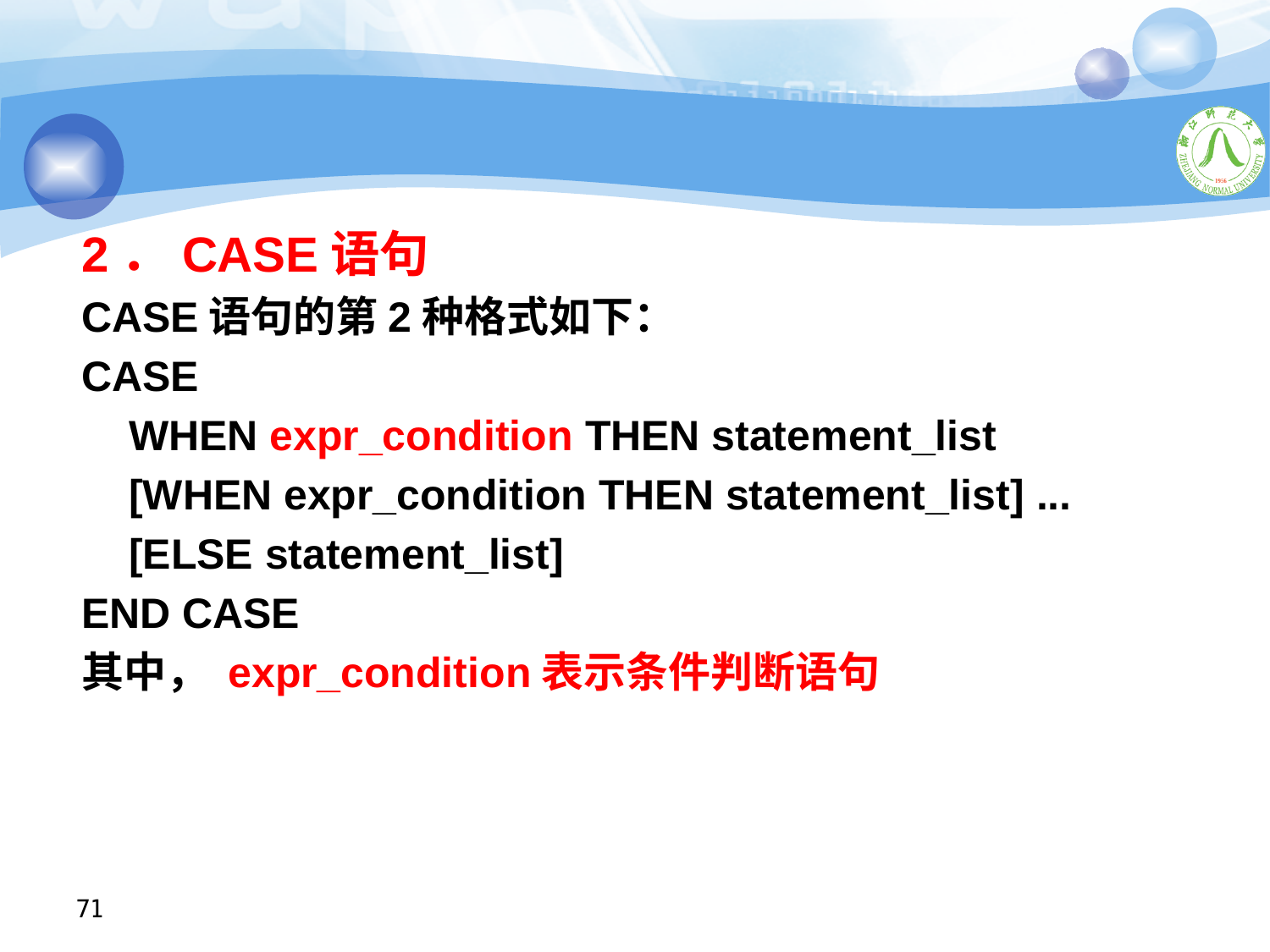

#
2．CASE语句
CASE语句的第2种格式如下：
CASE
    WHEN expr_condition THEN statement_list
    [WHEN expr_condition THEN statement_list] ...
    [ELSE statement_list]
END CASE
其中， expr_condition表示条件判断语句
71